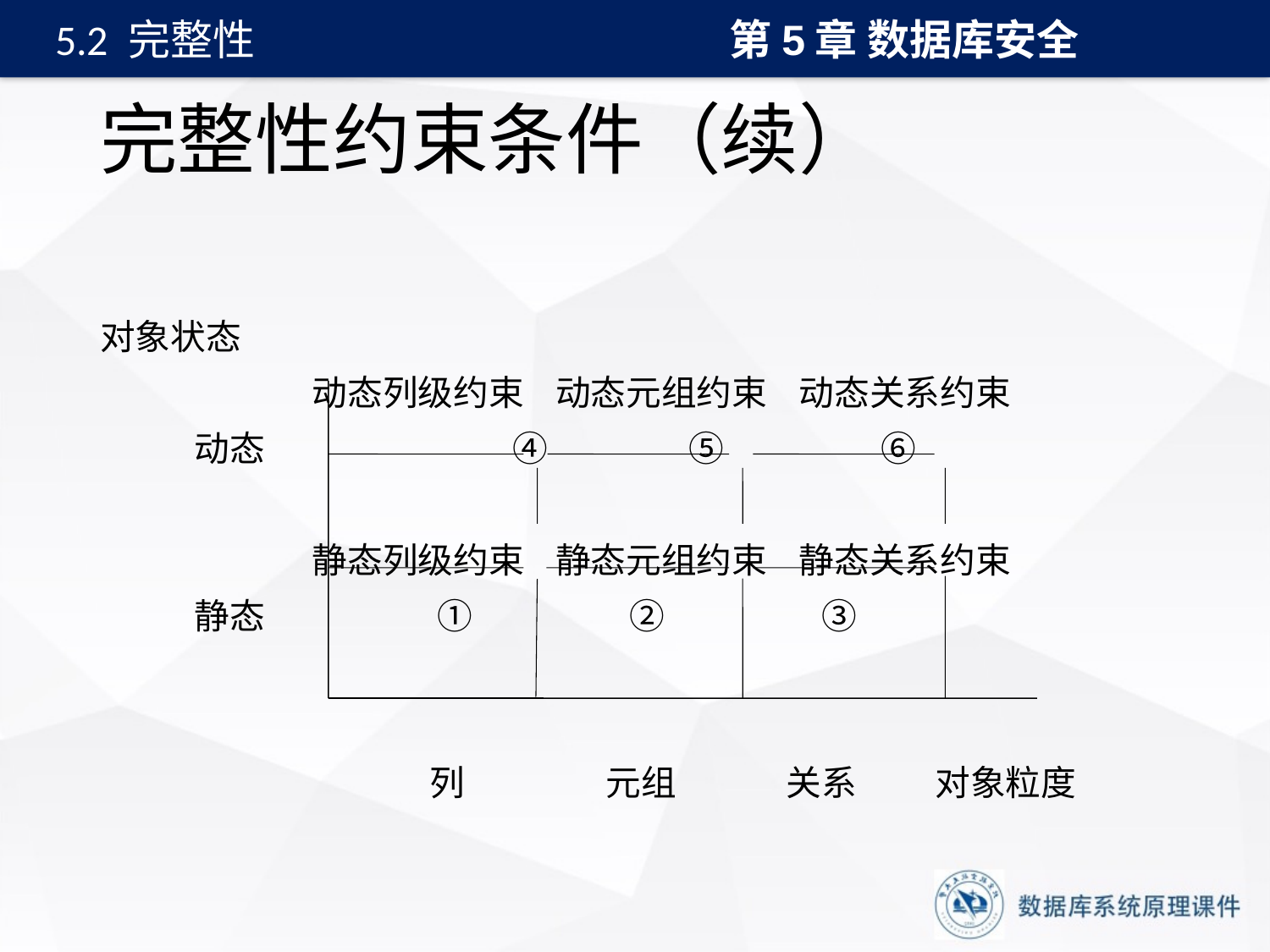

第5章 数据库安全
5.2 完整性
# 完整性约束条件（续）

对象状态
                          动态列级约束    动态元组约束    动态关系约束
           动态                	④                  ⑤                    ⑥

                          静态列级约束    静态元组约束    静态关系约束
           静态                      ①                    ②                    ③

                                         列                  元组              关系          对象粒度